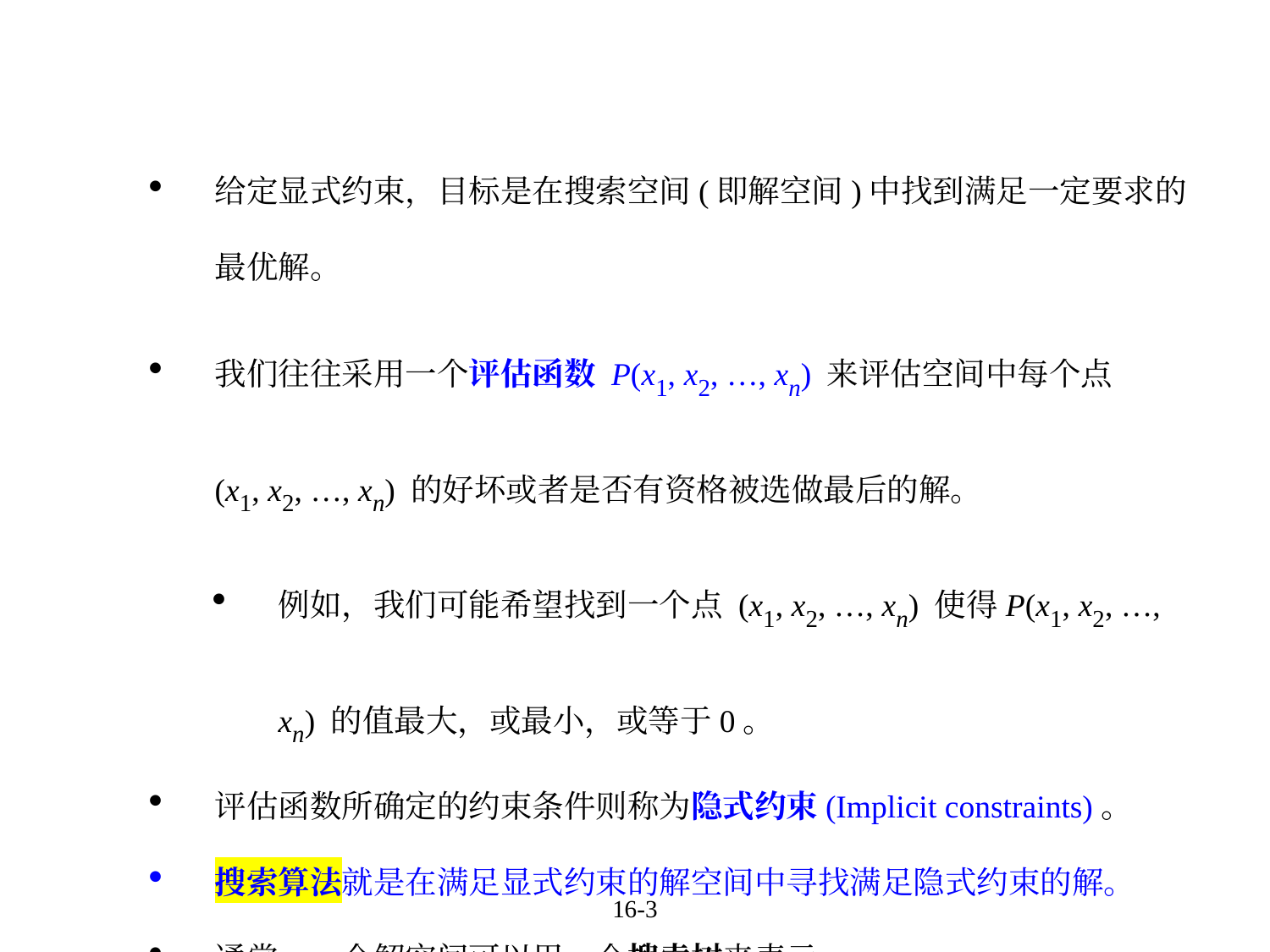

给定显式约束，目标是在搜索空间(即解空间)中找到满足一定要求的最优解。
我们往往采用一个评估函数 P(x1, x2, …, xn) 来评估空间中每个点      (x1, x2, …, xn) 的好坏或者是否有资格被选做最后的解。
例如，我们可能希望找到一个点 (x1, x2, …, xn) 使得P(x1, x2, …, xn) 的值最大，或最小，或等于0。
评估函数所确定的约束条件则称为隐式约束(Implicit constraints)。
搜索算法就是在满足显式约束的解空间中寻找满足隐式约束的解。
通常，一个解空间可以用一个搜索树来表示。
16-3